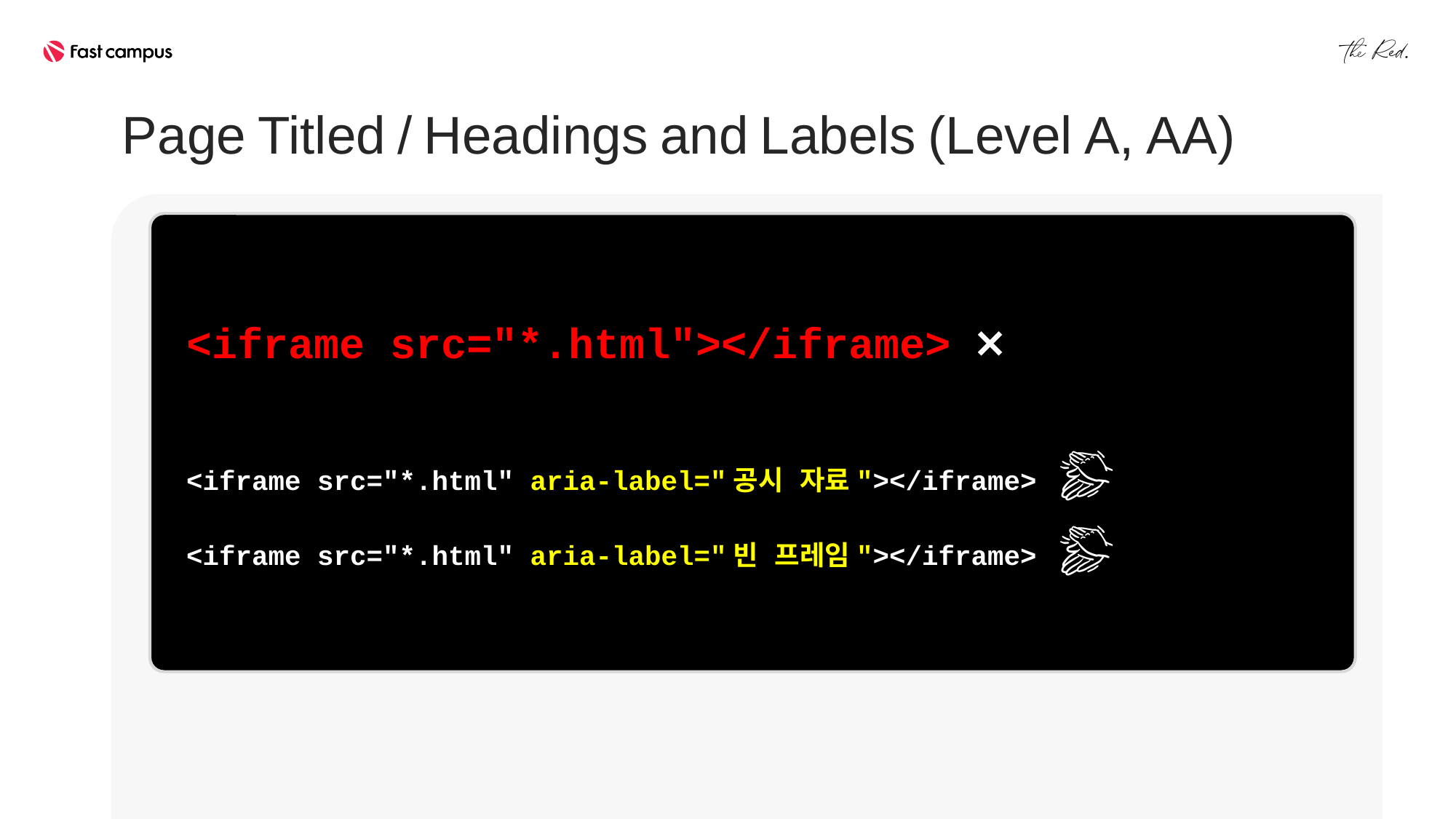

Page Titled / Headings and Labels (Level A, AA)
<iframe src="*.html"></iframe> ❌

<iframe src="*.html" aria-label="공시 자료"></iframe> 👏
<iframe src="*.html" aria-label="빈 프레임"></iframe> 👏